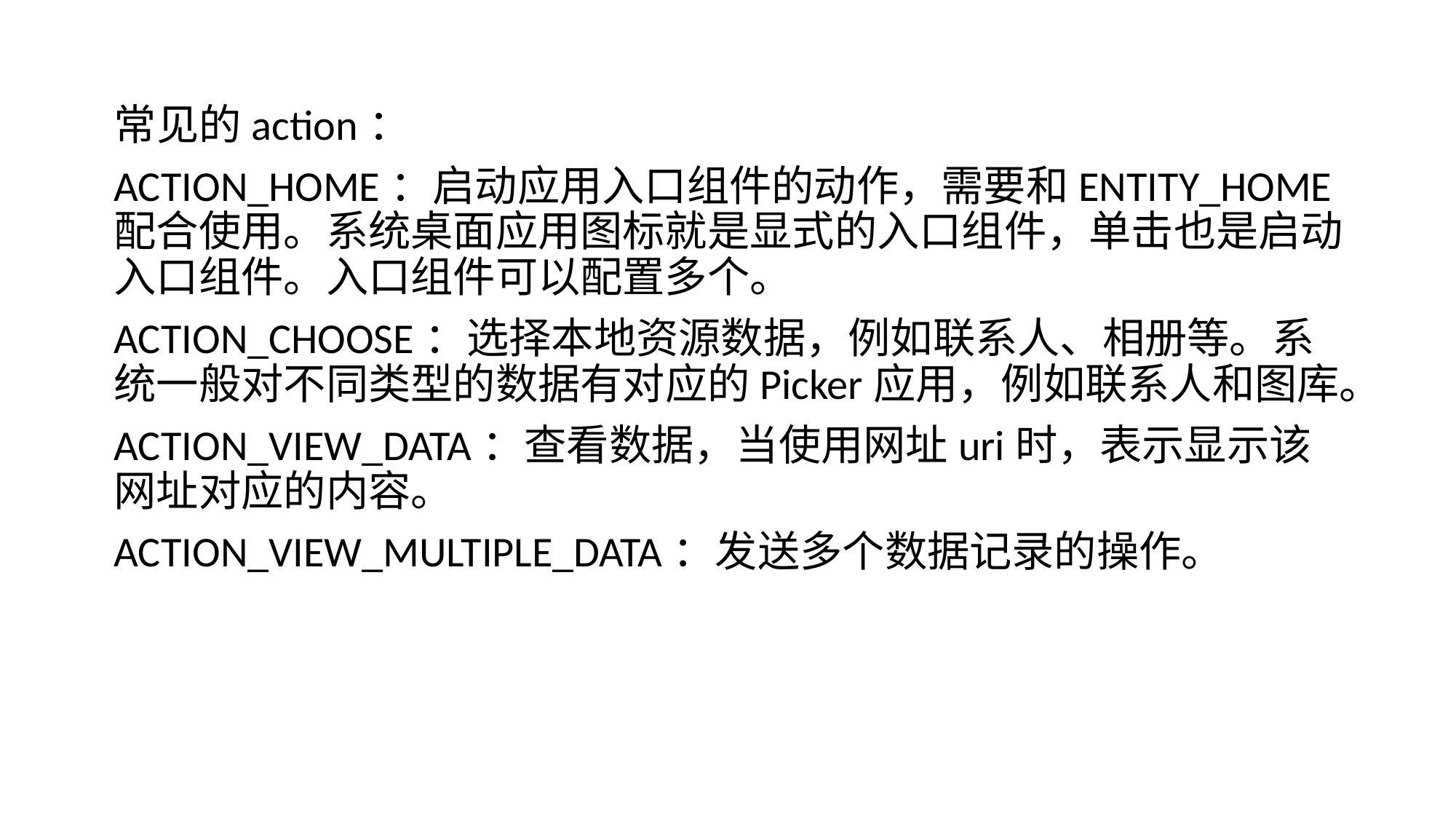

常见的action：
ACTION_HOME：启动应用入口组件的动作，需要和ENTITY_HOME配合使用。系统桌面应用图标就是显式的入口组件，单击也是启动入口组件。入口组件可以配置多个。
ACTION_CHOOSE：选择本地资源数据，例如联系人、相册等。系统一般对不同类型的数据有对应的Picker应用，例如联系人和图库。
ACTION_VIEW_DATA：查看数据，当使用网址uri时，表示显示该网址对应的内容。
ACTION_VIEW_MULTIPLE_DATA：发送多个数据记录的操作。